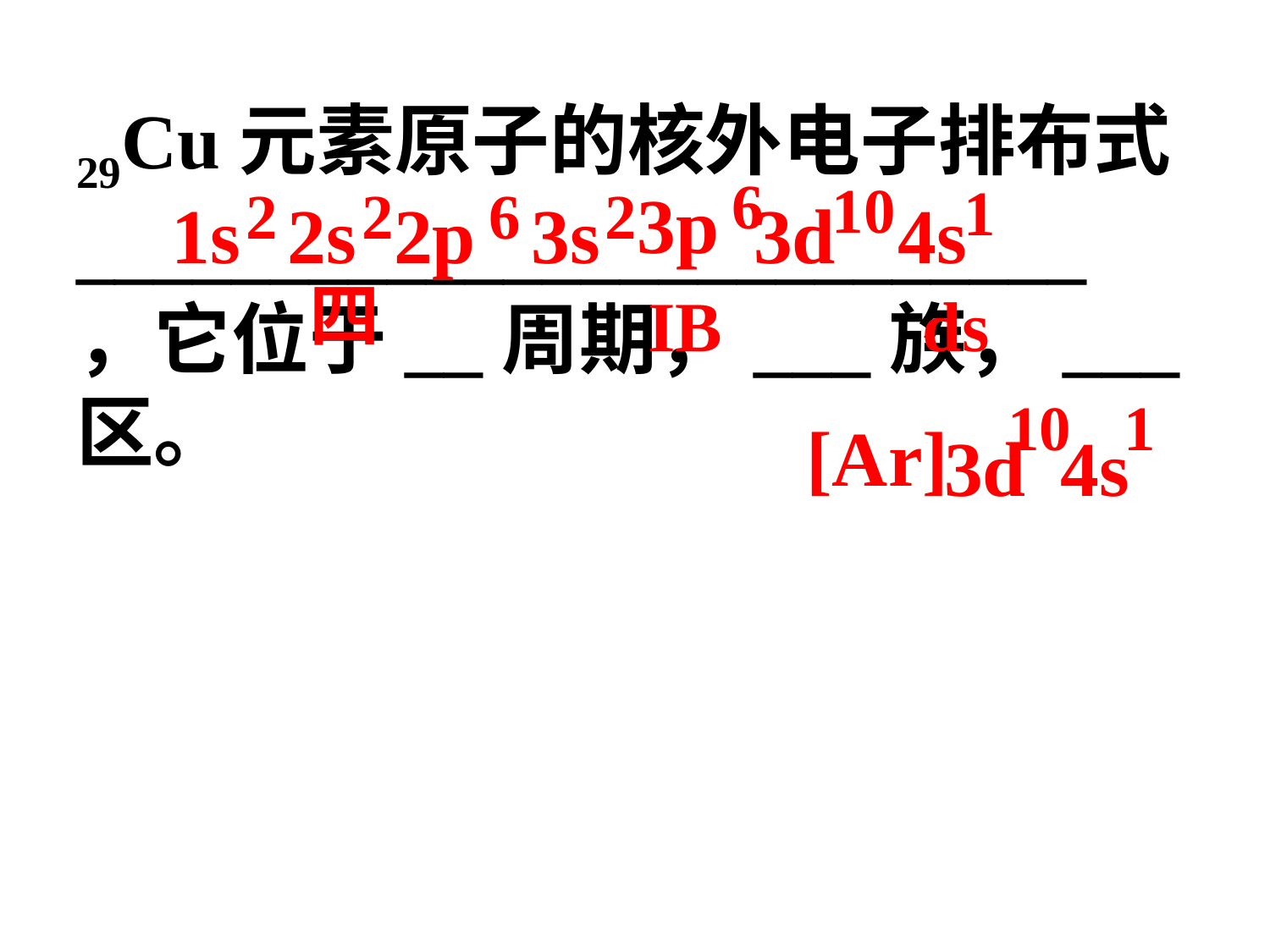

29Cu元素原子的核外电子排布式__________________________，它位于__周期，___族，___区。
6
10
1
2
2
6
2
3p
1s
2s
2p
3s
3d
4s
四
IB
ds
10
1
[Ar]
3d
4s